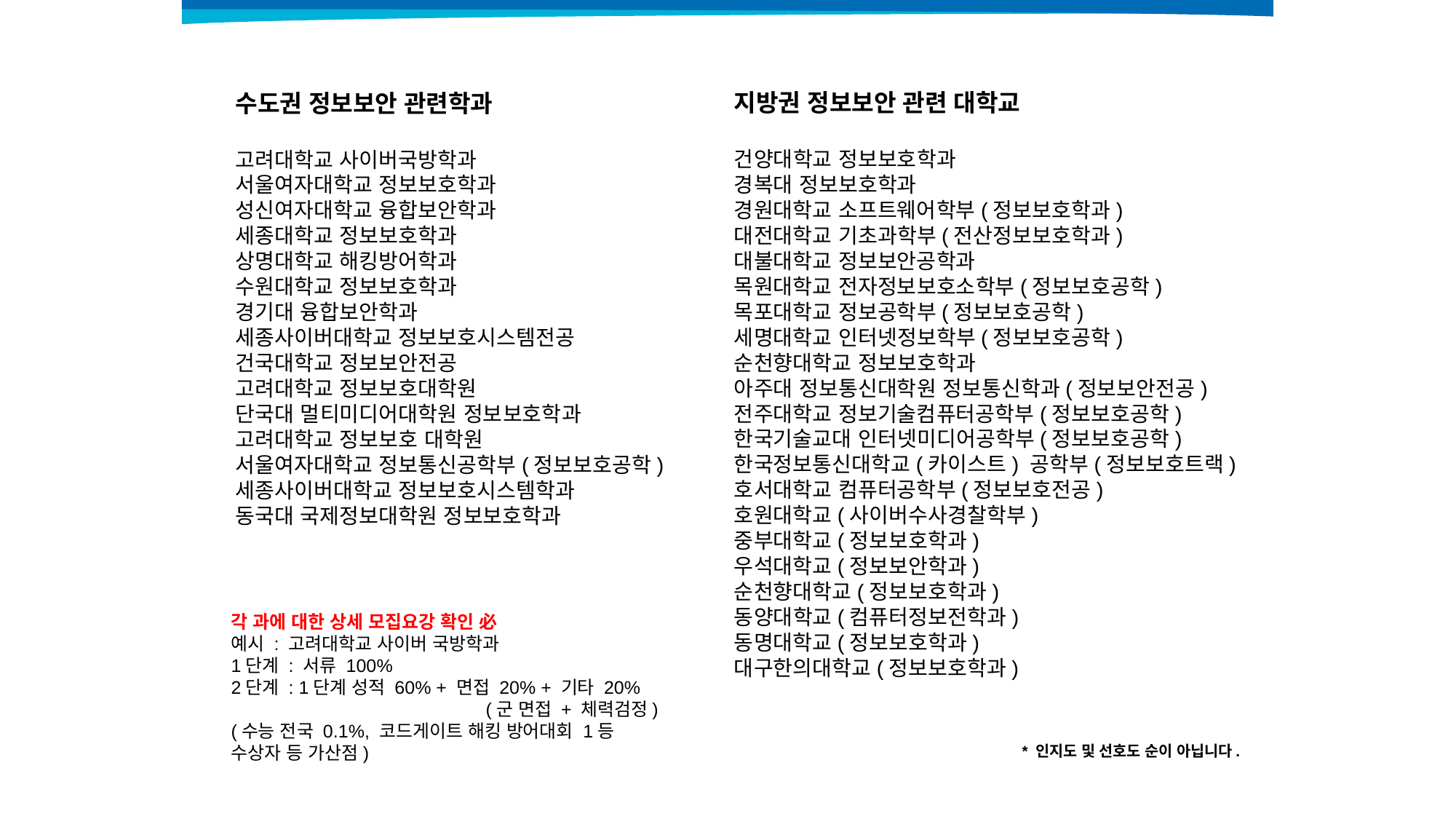

지방권 정보보안 관련 대학교

건양대학교 정보보호학과
경복대 정보보호학과
경원대학교 소프트웨어학부(정보보호학과)
대전대학교 기초과학부(전산정보보호학과)
대불대학교 정보보안공학과
목원대학교 전자정보보호소학부(정보보호공학)
목포대학교 정보공학부(정보보호공학)
세명대학교 인터넷정보학부(정보보호공학)
순천향대학교 정보보호학과
아주대 정보통신대학원 정보통신학과(정보보안전공)
전주대학교 정보기술컴퓨터공학부(정보보호공학)
한국기술교대 인터넷미디어공학부(정보보호공학)
한국정보통신대학교(카이스트) 공학부(정보보호트랙)
호서대학교 컴퓨터공학부(정보보호전공)
호원대학교(사이버수사경찰학부)
중부대학교(정보보호학과)
우석대학교(정보보안학과)
순천향대학교(정보보호학과)
동양대학교(컴퓨터정보전학과)
동명대학교(정보보호학과)
대구한의대학교(정보보호학과)
수도권 정보보안 관련학과

고려대학교 사이버국방학과
서울여자대학교 정보보호학과
성신여자대학교 융합보안학과
세종대학교 정보보호학과
상명대학교 해킹방어학과
수원대학교 정보보호학과
경기대 융합보안학과
세종사이버대학교 정보보호시스템전공
건국대학교 정보보안전공
고려대학교 정보보호대학원
단국대 멀티미디어대학원 정보보호학과
고려대학교 정보보호 대학원
서울여자대학교 정보통신공학부(정보보호공학)
세종사이버대학교 정보보호시스템학과
동국대 국제정보대학원 정보보호학과
각 과에 대한 상세 모집요강 확인 必
예시 : 고려대학교 사이버 국방학과
1단계 : 서류 100%
2단계 : 1단계 성적 60% + 면접 20% + 기타 20%
                                                  (군 면접 + 체력검정)
(수능 전국 0.1%, 코드게이트 해킹 방어대회 1등
수상자 등 가산점)
* 인지도 및 선호도 순이 아닙니다.